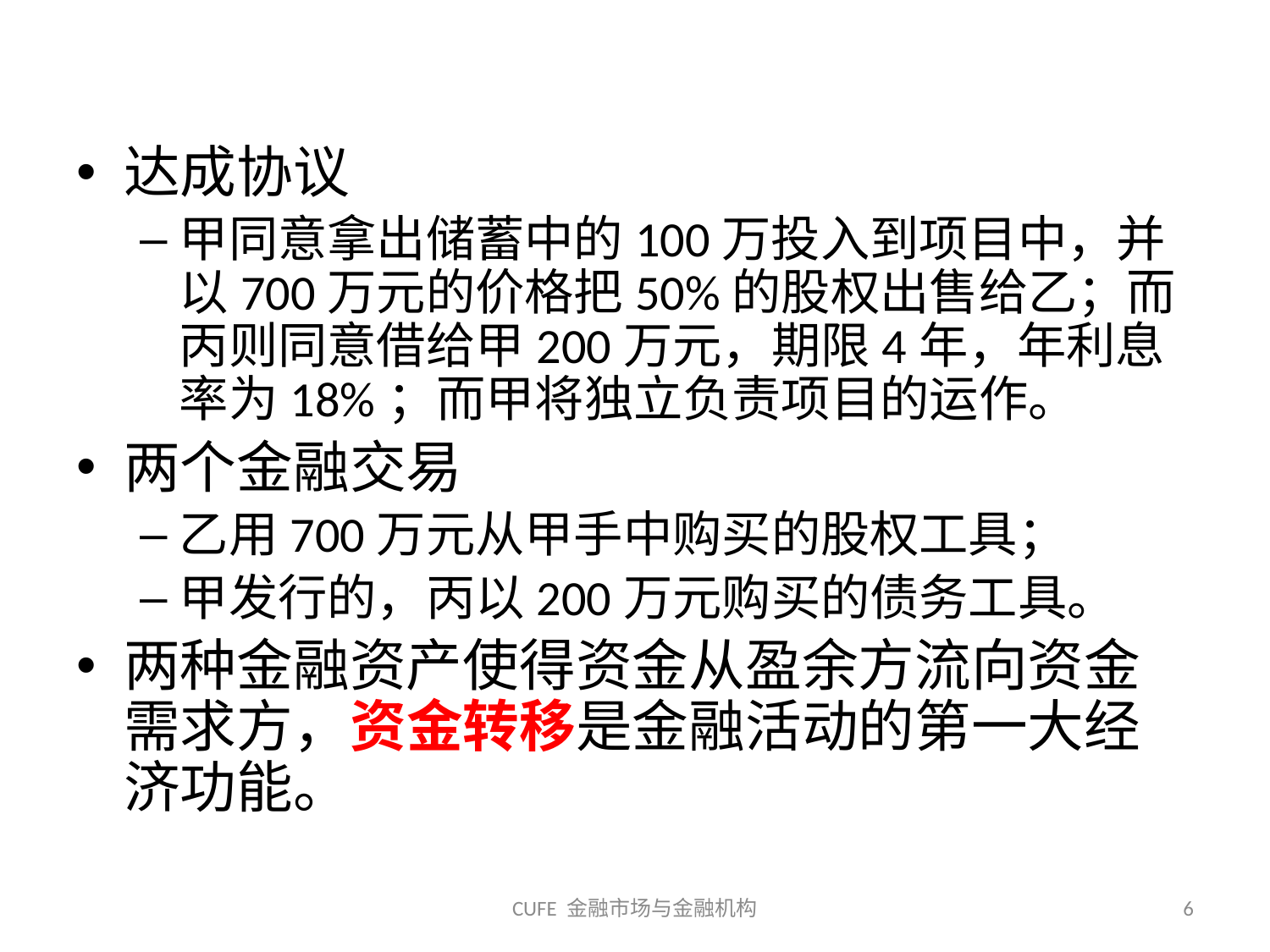

达成协议
甲同意拿出储蓄中的100万投入到项目中，并以700万元的价格把50%的股权出售给乙；而丙则同意借给甲200万元，期限4年，年利息率为18%；而甲将独立负责项目的运作。
两个金融交易
乙用700万元从甲手中购买的股权工具；
甲发行的，丙以200万元购买的债务工具。
两种金融资产使得资金从盈余方流向资金需求方，资金转移是金融活动的第一大经济功能。
CUFE 金融市场与金融机构
6